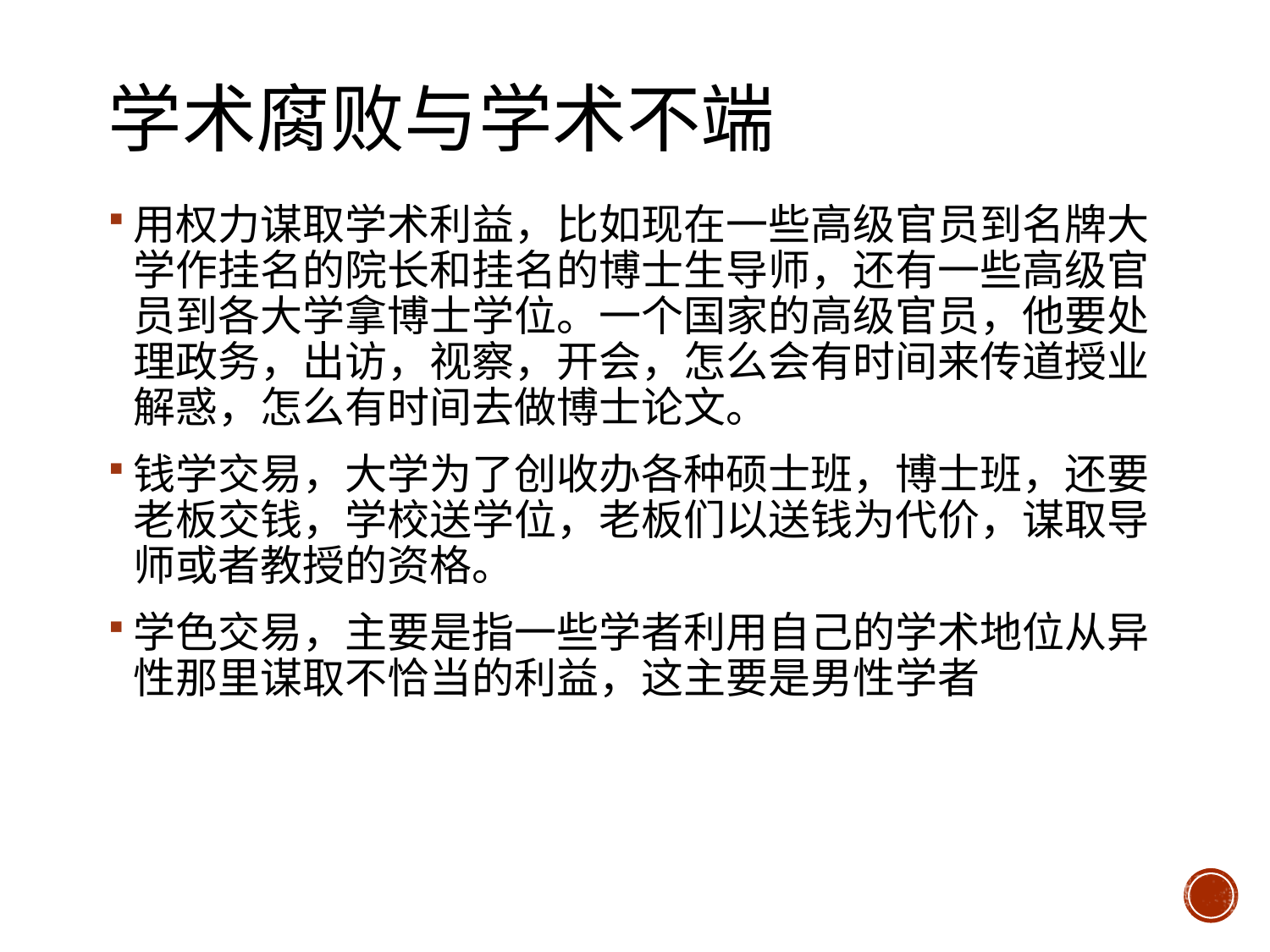

# 学术腐败与学术不端
用权力谋取学术利益，比如现在一些高级官员到名牌大学作挂名的院长和挂名的博士生导师，还有一些高级官员到各大学拿博士学位。一个国家的高级官员，他要处理政务，出访，视察，开会，怎么会有时间来传道授业解惑，怎么有时间去做博士论文。
钱学交易，大学为了创收办各种硕士班，博士班，还要老板交钱，学校送学位，老板们以送钱为代价，谋取导师或者教授的资格。
学色交易，主要是指一些学者利用自己的学术地位从异性那里谋取不恰当的利益，这主要是男性学者